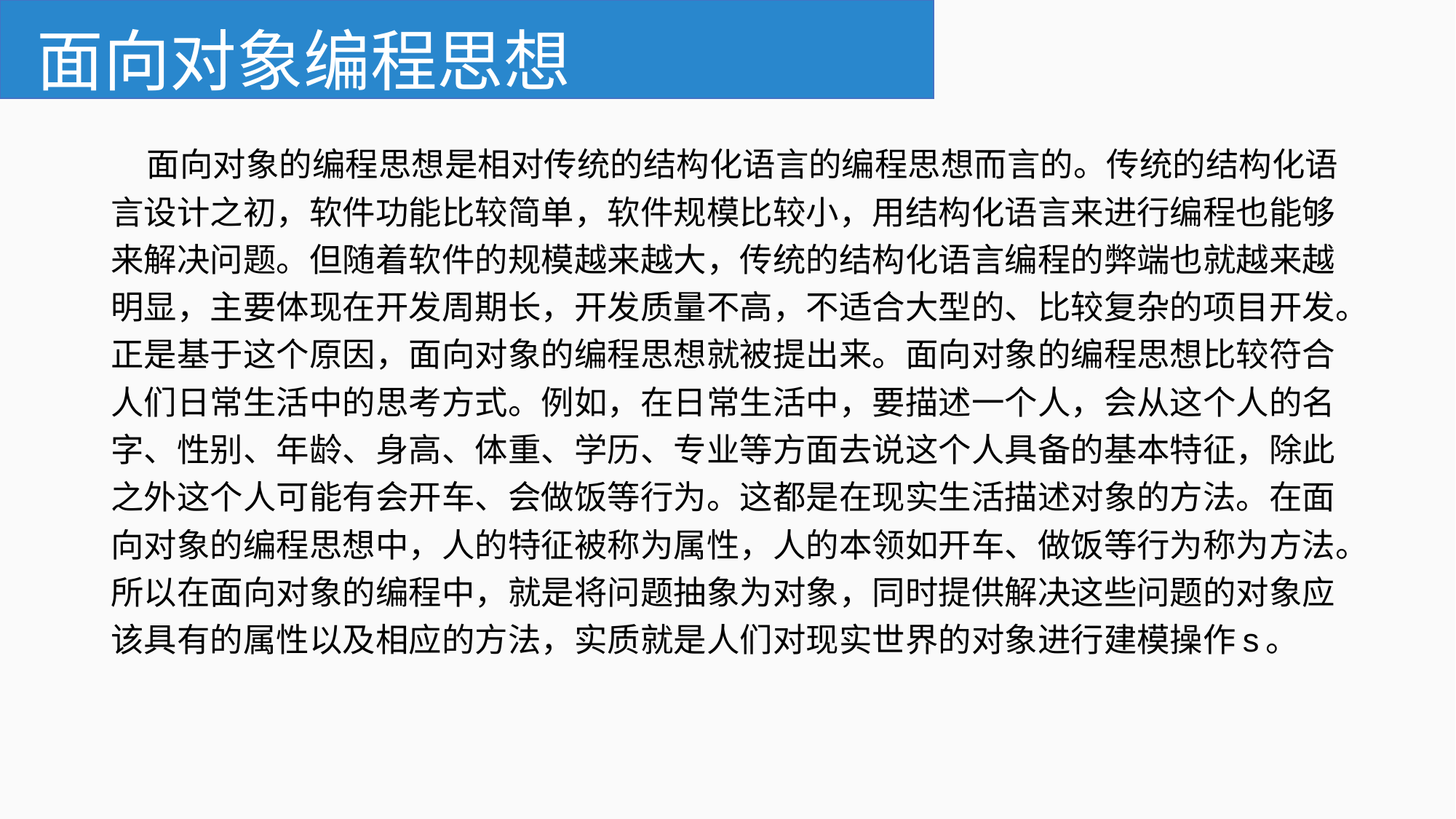

# 面向对象编程思想
    面向对象的编程思想是相对传统的结构化语言的编程思想而言的。传统的结构化语言设计之初，软件功能比较简单，软件规模比较小，用结构化语言来进行编程也能够来解决问题。但随着软件的规模越来越大，传统的结构化语言编程的弊端也就越来越明显，主要体现在开发周期长，开发质量不高，不适合大型的、比较复杂的项目开发。正是基于这个原因，面向对象的编程思想就被提出来。面向对象的编程思想比较符合人们日常生活中的思考方式。例如，在日常生活中，要描述一个人，会从这个人的名字、性别、年龄、身高、体重、学历、专业等方面去说这个人具备的基本特征，除此之外这个人可能有会开车、会做饭等行为。这都是在现实生活描述对象的方法。在面向对象的编程思想中，人的特征被称为属性，人的本领如开车、做饭等行为称为方法。所以在面向对象的编程中，就是将问题抽象为对象，同时提供解决这些问题的对象应该具有的属性以及相应的方法，实质就是人们对现实世界的对象进行建模操作s。